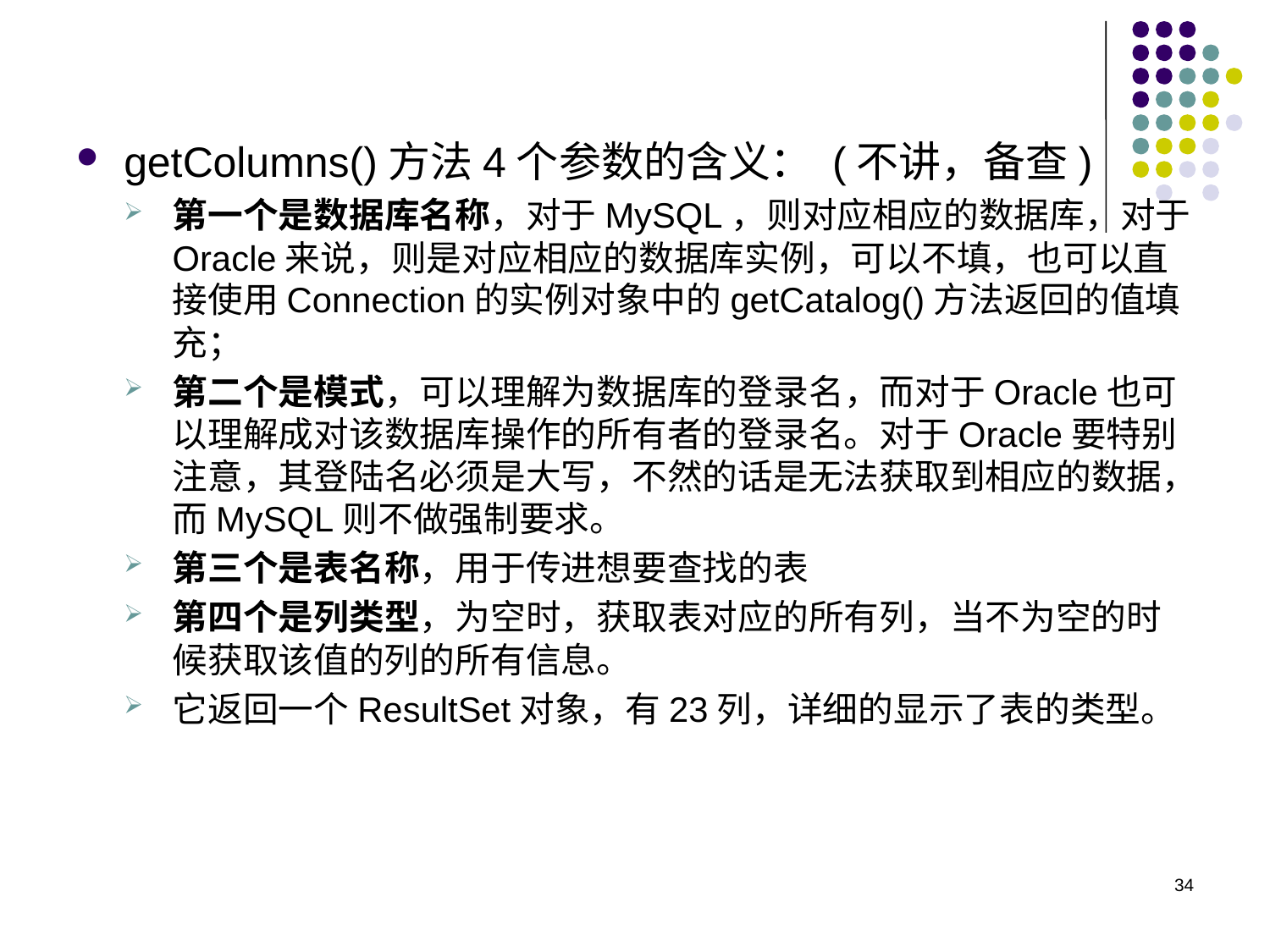

getColumns()方法4个参数的含义： (不讲，备查)
第一个是数据库名称，对于MySQL，则对应相应的数据库，对于Oracle来说，则是对应相应的数据库实例，可以不填，也可以直接使用Connection的实例对象中的getCatalog()方法返回的值填充；
第二个是模式，可以理解为数据库的登录名，而对于Oracle也可以理解成对该数据库操作的所有者的登录名。对于Oracle要特别注意，其登陆名必须是大写，不然的话是无法获取到相应的数据，而MySQL则不做强制要求。
第三个是表名称，用于传进想要查找的表
第四个是列类型，为空时，获取表对应的所有列，当不为空的时候获取该值的列的所有信息。
它返回一个ResultSet对象，有23列，详细的显示了表的类型。

34